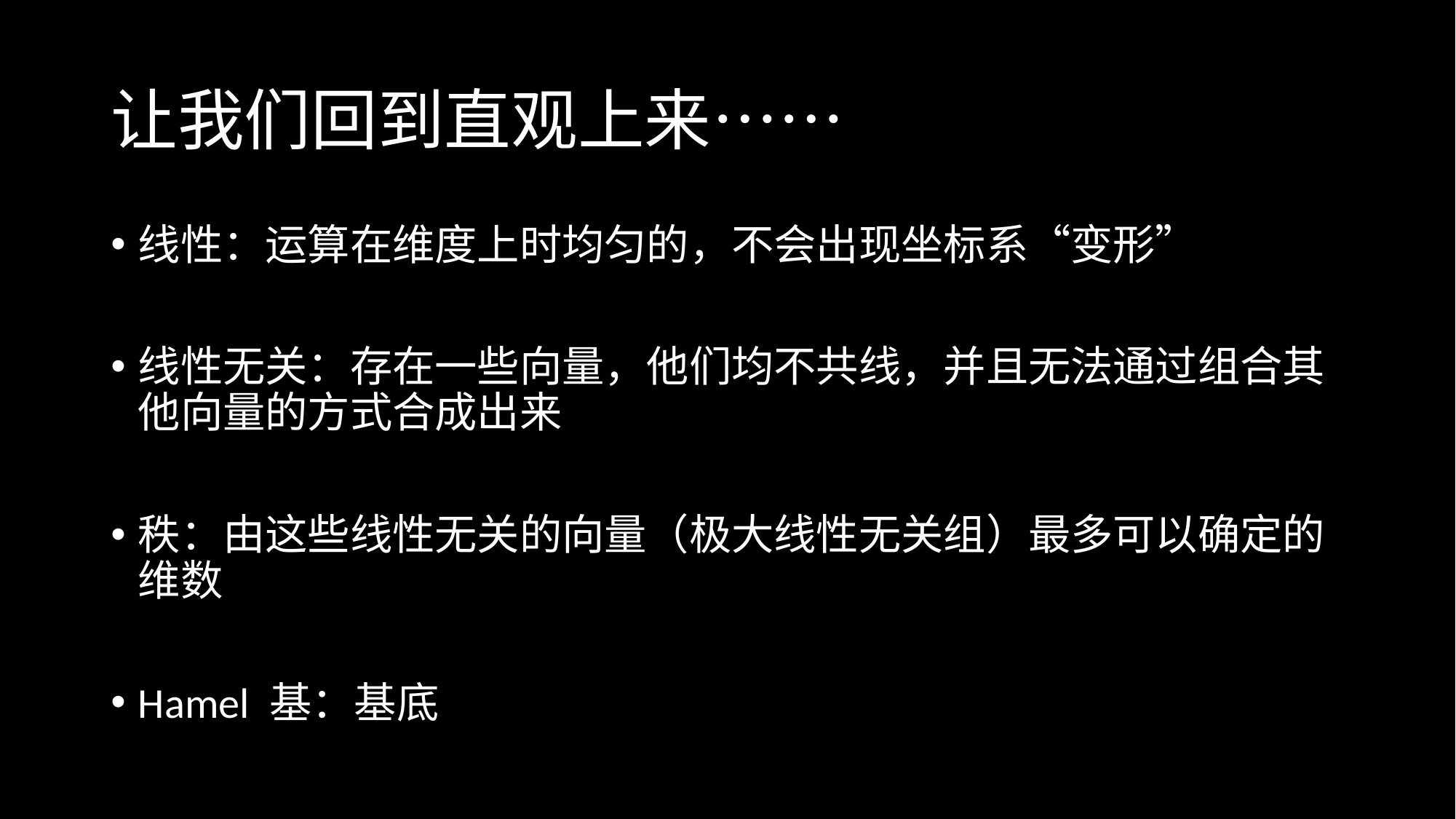

# 让我们回到直观上来……
线性：运算在维度上时均匀的，不会出现坐标系“变形”

线性无关：存在一些向量，他们均不共线，并且无法通过组合其他向量的方式合成出来

秩：由这些线性无关的向量（极大线性无关组）最多可以确定的维数

Hamel 基：基底